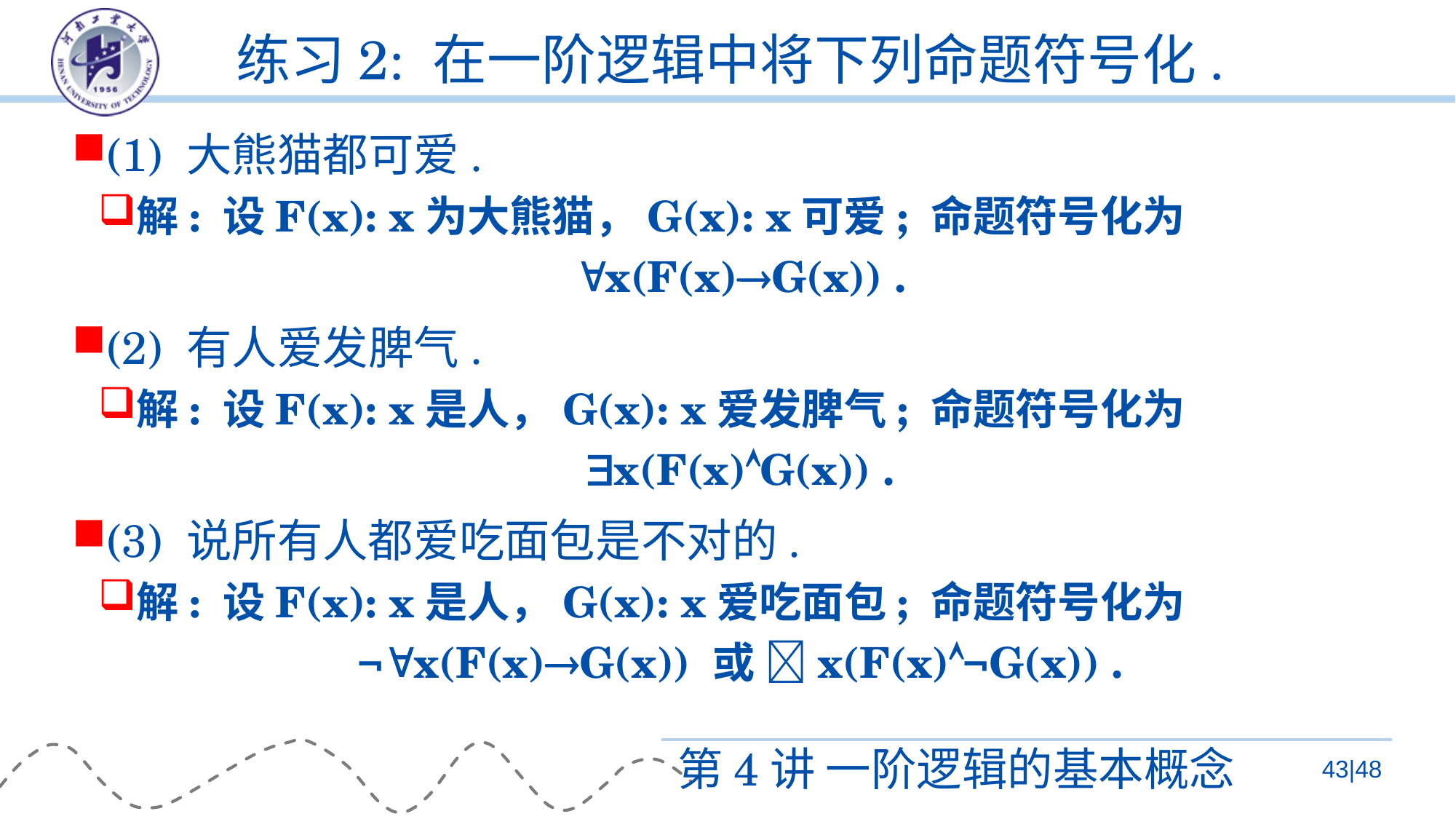

# 练习2: 在一阶逻辑中将下列命题符号化.
(1) 大熊猫都可爱.
解: 设F(x): x为大熊猫，G(x): x可爱; 命题符号化为
∀x(F(x)→G(x)) .
(2) 有人爱发脾气.
解: 设F(x): x是人，G(x): x爱发脾气; 命题符号化为
∃x(F(x)∧G(x)) .
(3) 说所有人都爱吃面包是不对的.
解: 设F(x): x是人，G(x): x爱吃面包; 命题符号化为
¬∀x(F(x)→G(x)) 或 ∃x(F(x)∧¬G(x)) .
第4讲 一阶逻辑的基本概念
43|48